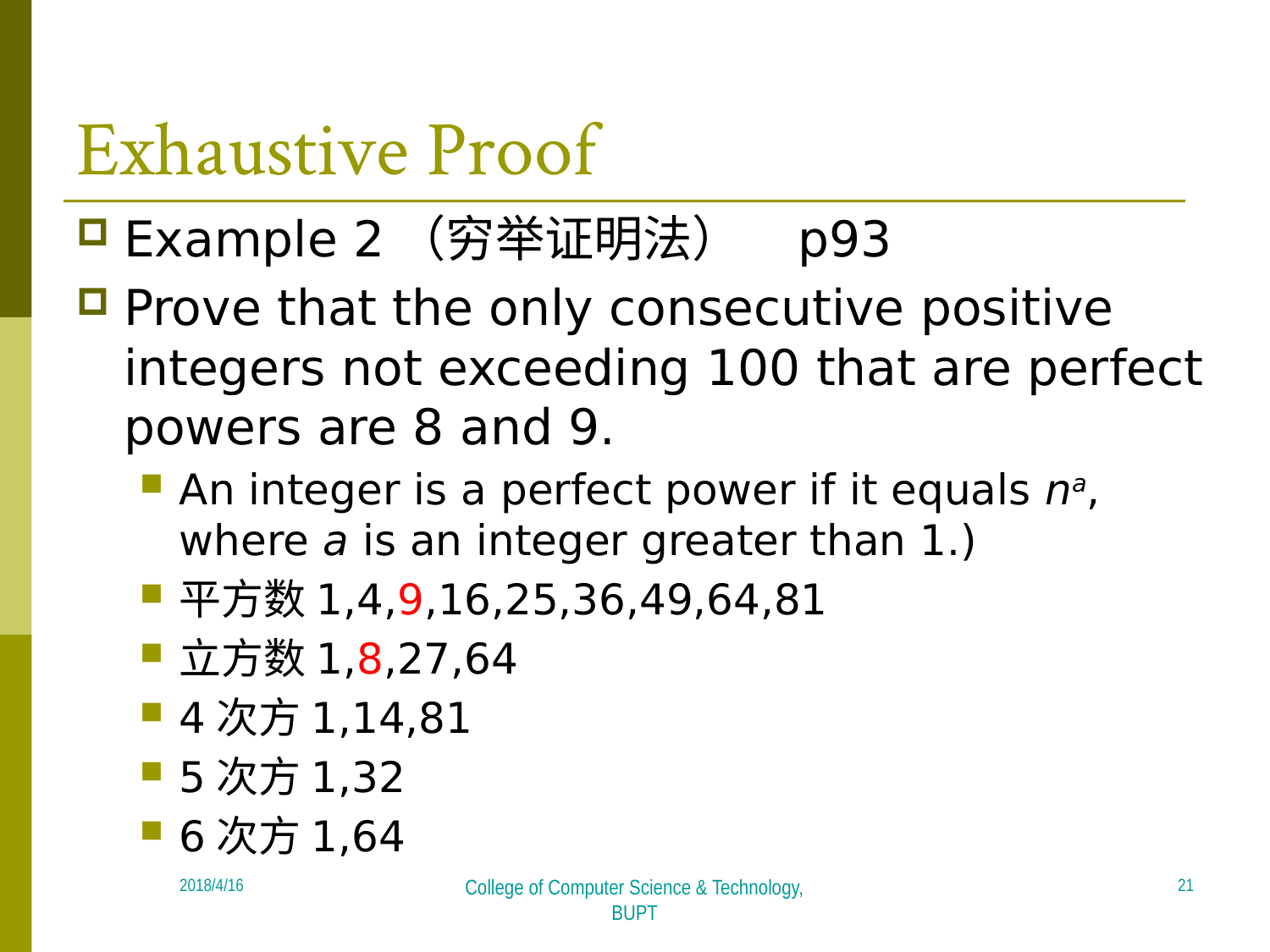

# Exhaustive Proof
Example 2（穷举证明法）    p93
Prove that the only consecutive positive integers not exceeding 100 that are perfect powers are 8 and 9.
An integer is a perfect power if it equals na, where a is an integer greater than 1.)
平方数1,4,9,16,25,36,49,64,81
立方数1,8,27,64
4次方1,14,81
5次方1,32
6次方1,64
21
2018/4/16
College of Computer Science & Technology, BUPT